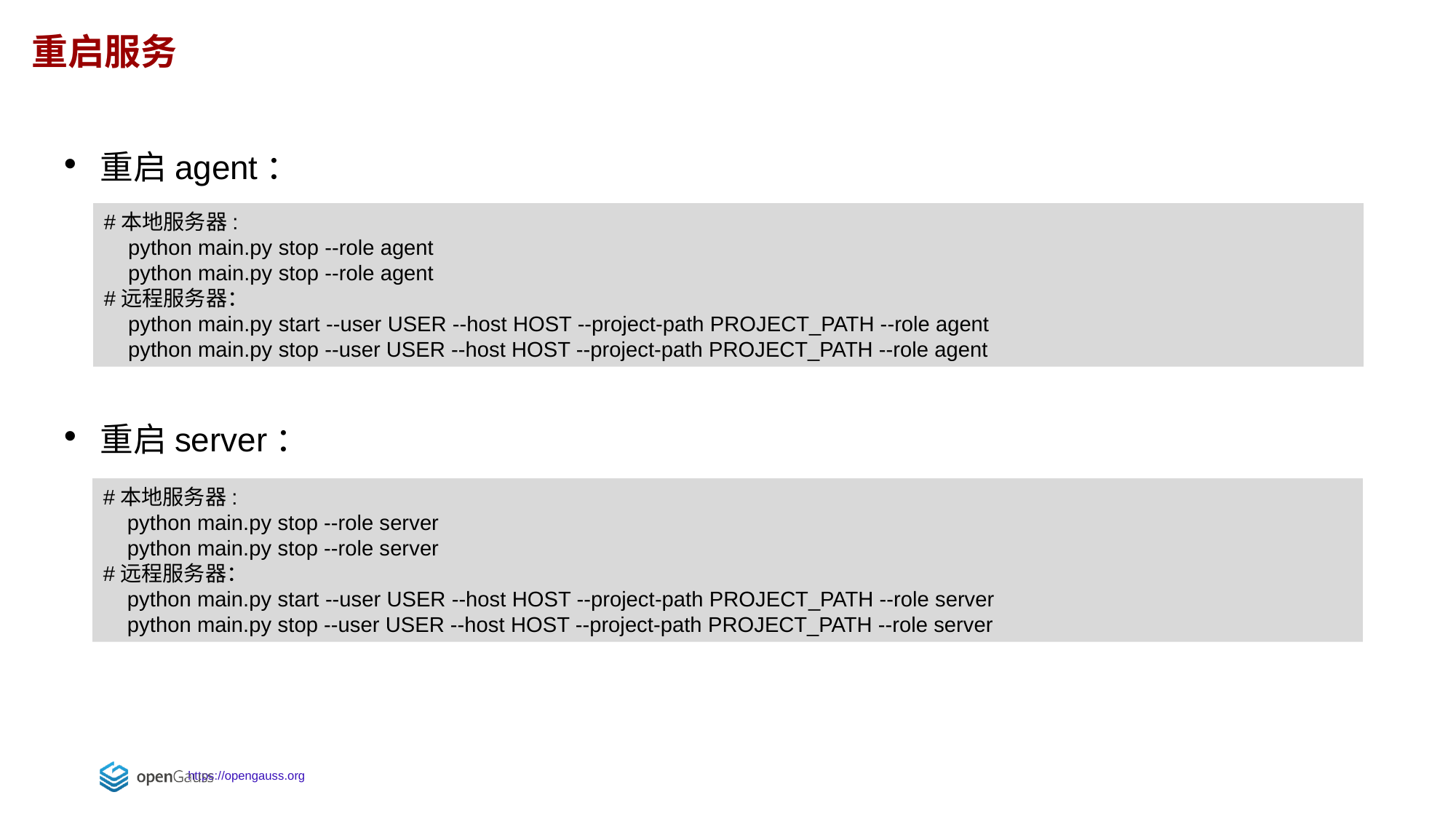

重启服务
重启agent：

重启server：

#本地服务器:
    python main.py stop --role agent
    python main.py stop --role agent
#远程服务器：
    python main.py start --user USER --host HOST --project-path PROJECT_PATH --role agent
    python main.py stop --user USER --host HOST --project-path PROJECT_PATH --role agent
#本地服务器:
    python main.py stop --role server
    python main.py stop --role server
#远程服务器：
    python main.py start --user USER --host HOST --project-path PROJECT_PATH --role server
    python main.py stop --user USER --host HOST --project-path PROJECT_PATH --role server